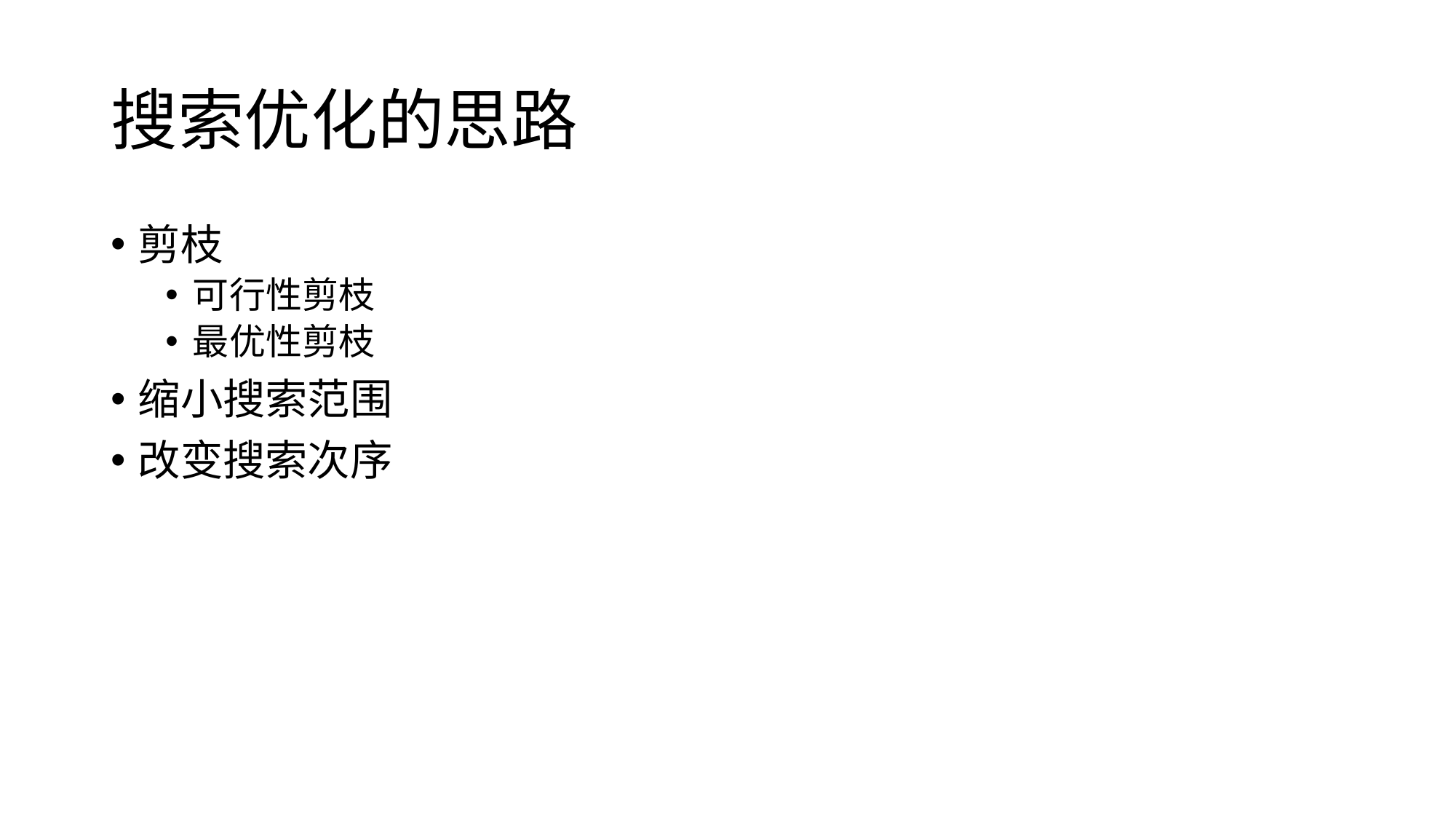

# 搜索优化的思路
剪枝
可行性剪枝
最优性剪枝
缩小搜索范围
改变搜索次序